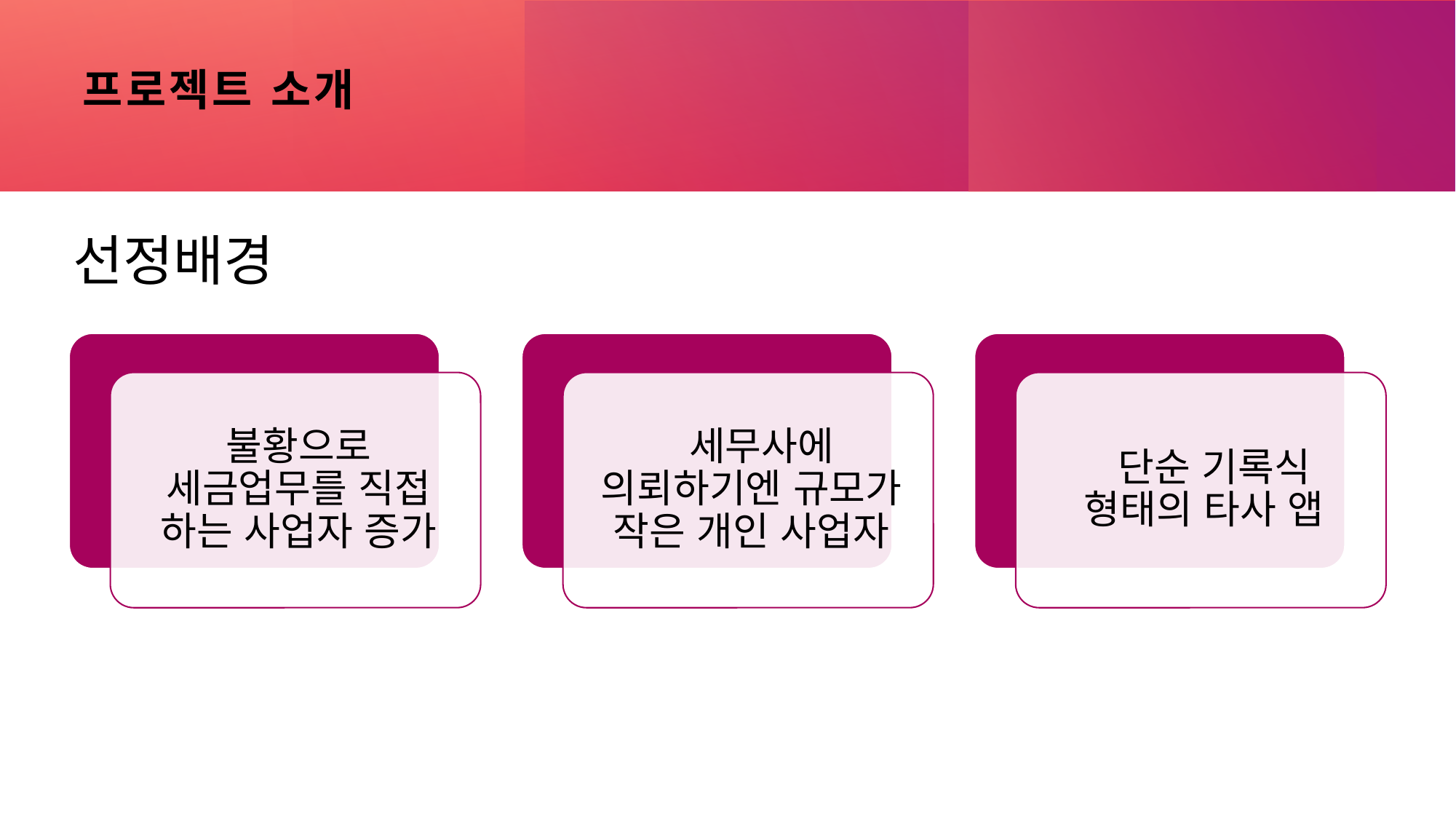

# 프로젝트 소개
불황으로 세금업무를 직접 하는 사업자 증가
 세무사에 의뢰하기엔 규모가 작은 개인 사업자
 단순 기록식 형태의 타사 앱
선정배경